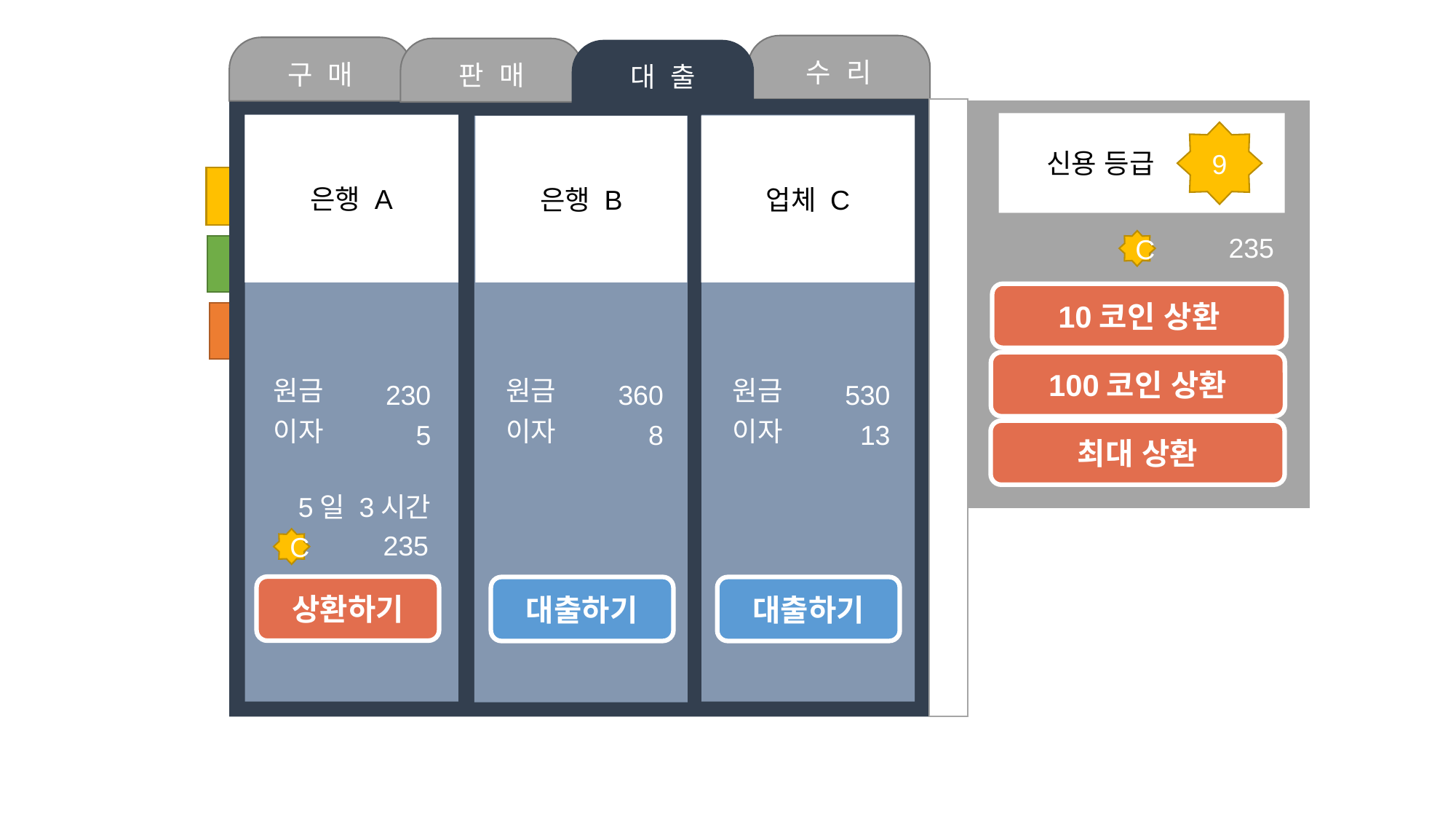

수  리
구  매
판  매
대  출

    신용 등급
은행 A

업체 C
은행 B
9
미끼류
235
C
장비
10코인 상환
기타
100코인 상환
원금
원금
원금
230
360
530
이자
이자
이자
5
8
13
최대 상환
5일 3시간
235
C
상환하기
대출하기
대출하기